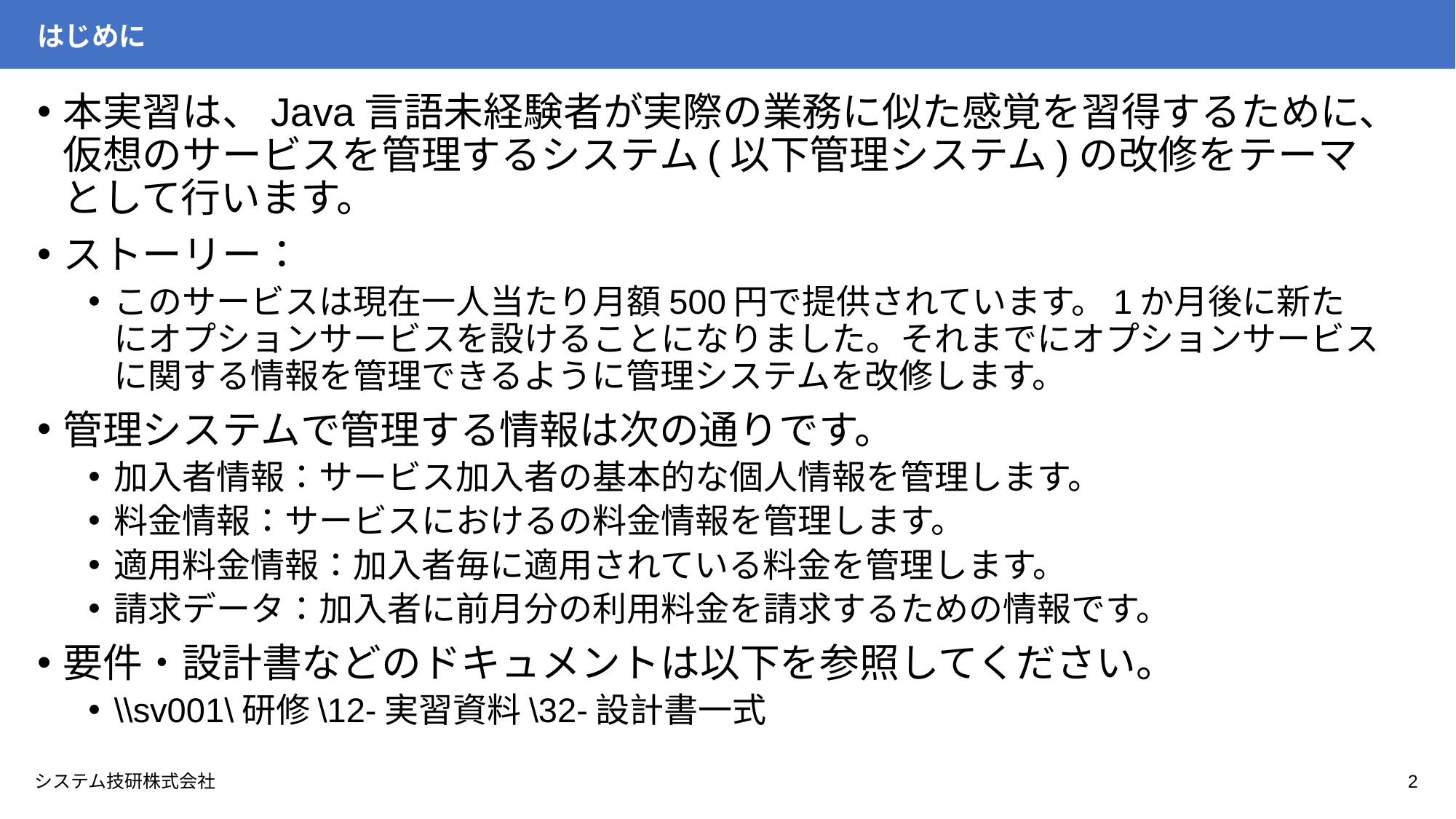

# はじめに
本実習は、Java言語未経験者が実際の業務に似た感覚を習得するために、仮想のサービスを管理するシステム(以下管理システム)の改修をテーマとして行います。
ストーリー：
このサービスは現在一人当たり月額500円で提供されています。1か月後に新たにオプションサービスを設けることになりました。それまでにオプションサービスに関する情報を管理できるように管理システムを改修します。
管理システムで管理する情報は次の通りです。
加入者情報：サービス加入者の基本的な個人情報を管理します。
料金情報：サービスにおけるの料金情報を管理します。
適用料金情報：加入者毎に適用されている料金を管理します。
請求データ：加入者に前月分の利用料金を請求するための情報です。
要件・設計書などのドキュメントは以下を参照してください。
\\sv001\研修\12-実習資料\32-設計書一式

システム技研株式会社
2